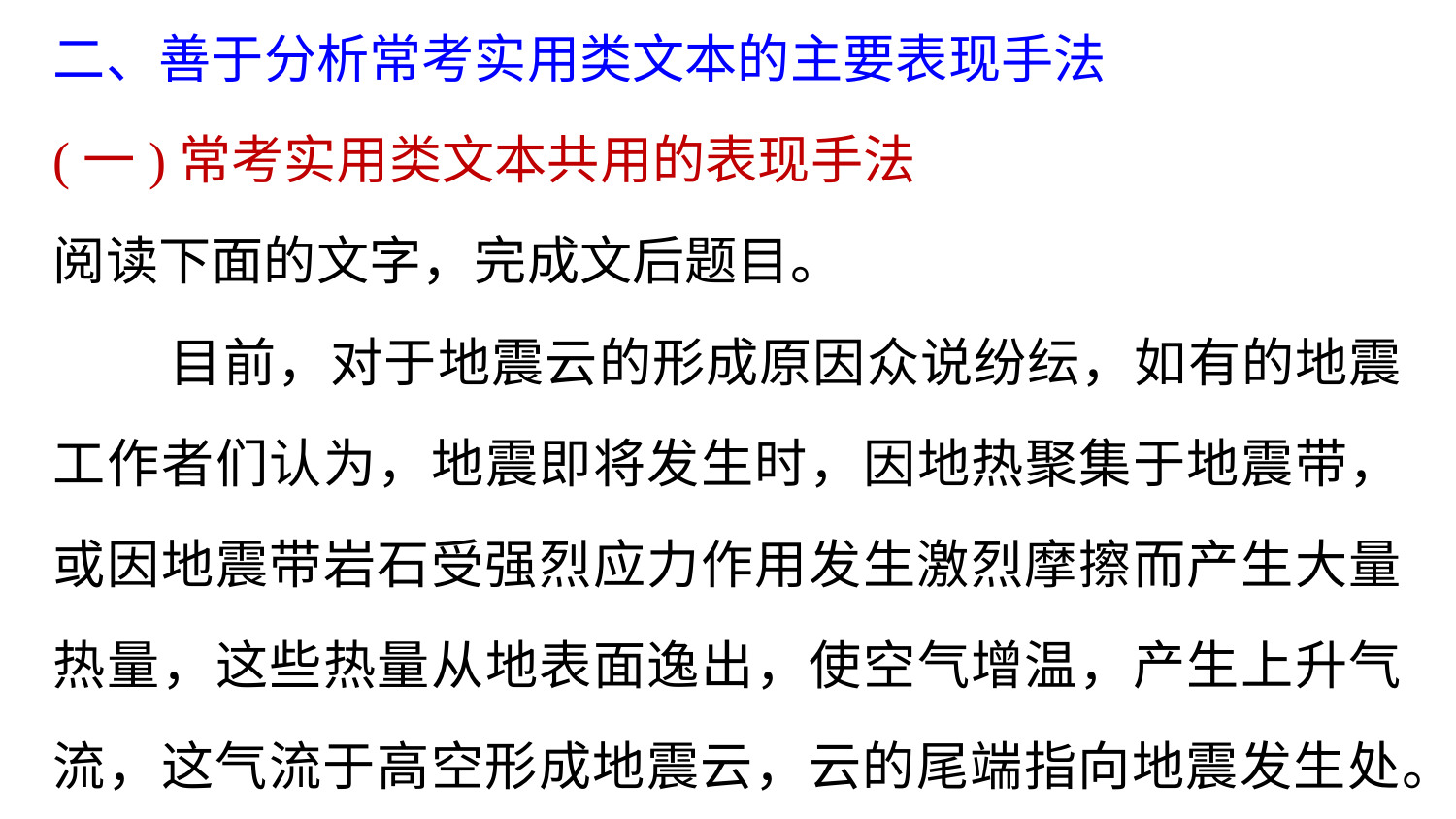

二、善于分析常考实用类文本的主要表现手法
(一)常考实用类文本共用的表现手法
阅读下面的文字，完成文后题目。
        目前，对于地震云的形成原因众说纷纭，如有的地震工作者们认为，地震即将发生时，因地热聚集于地震带，或因地震带岩石受强烈应力作用发生激烈摩擦而产生大量热量，这些热量从地表面逸出，使空气增温，产生上升气流，这气流于高空形成地震云，云的尾端指向地震发生处。